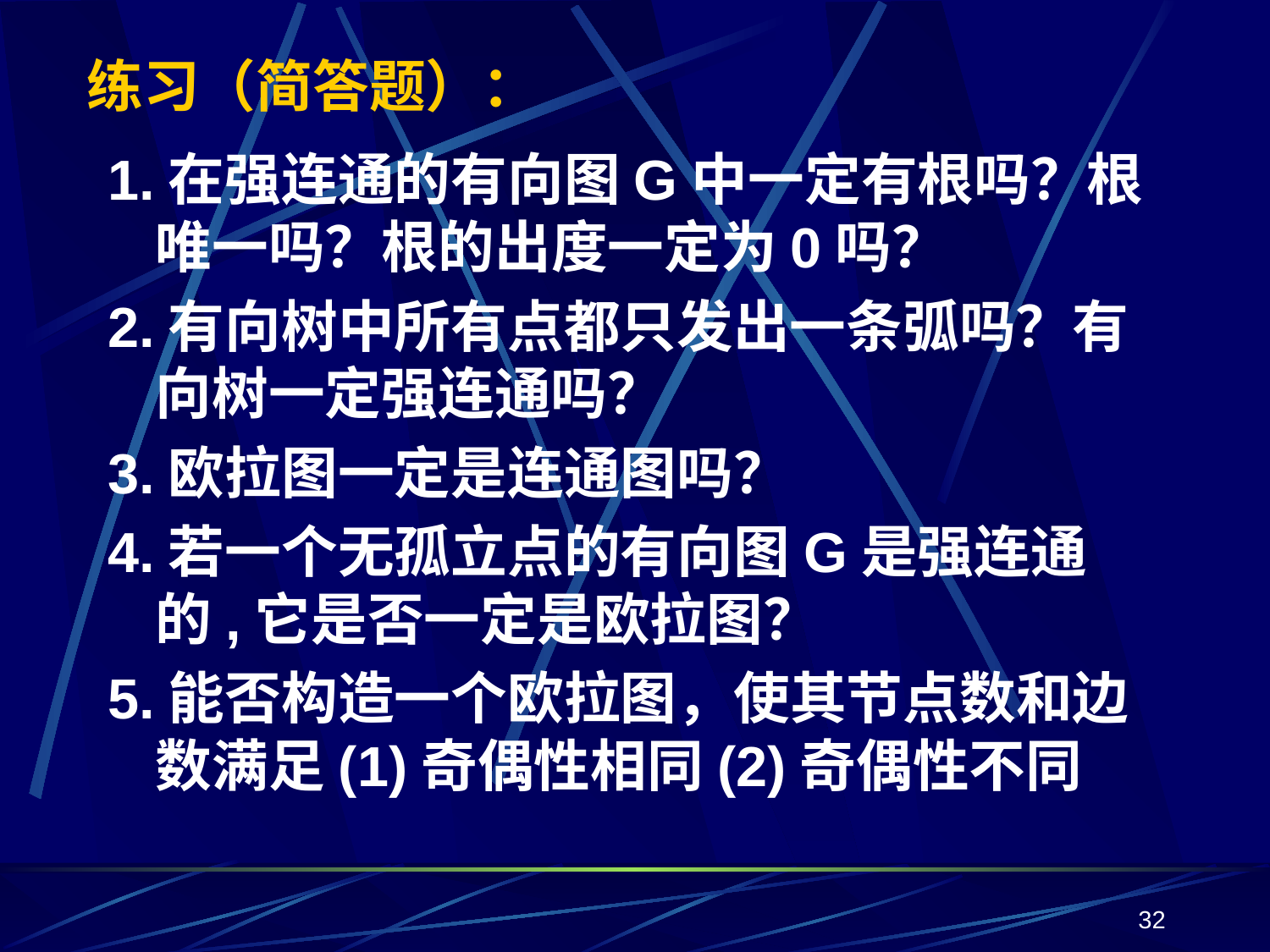

# 练习（简答题）：
1.在强连通的有向图G中一定有根吗？根唯一吗？根的出度一定为0吗？
2.有向树中所有点都只发出一条弧吗？有向树一定强连通吗？
3.欧拉图一定是连通图吗？
4.若一个无孤立点的有向图G是强连通的,它是否一定是欧拉图？
5.能否构造一个欧拉图，使其节点数和边数满足(1)奇偶性相同(2)奇偶性不同

32